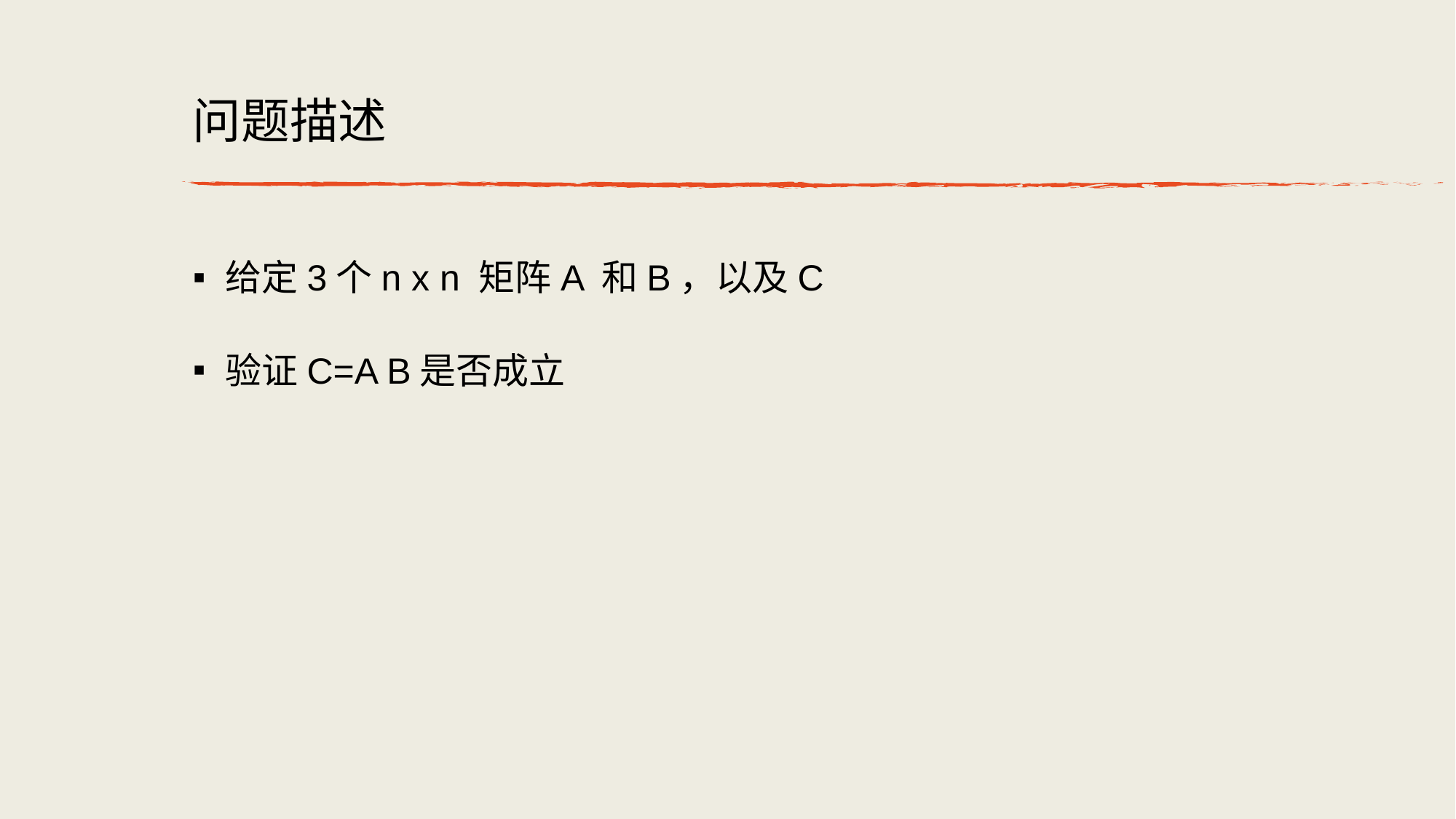

# 问题描述
给定3个n x n 矩阵A 和B，以及C
验证C=A B是否成立